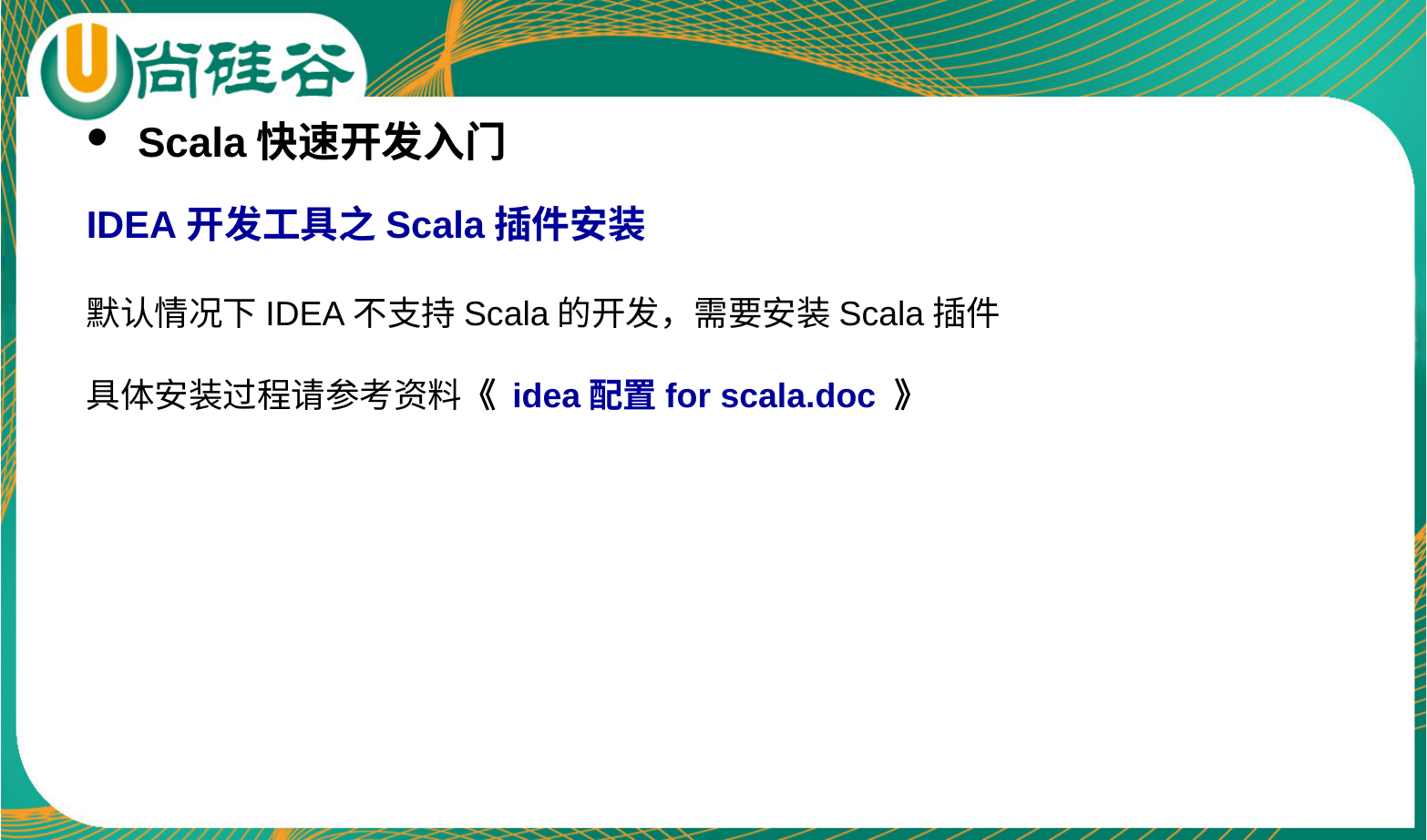

Scala快速开发入门
IDEA开发工具之Scala插件安装

默认情况下IDEA不支持Scala的开发，需要安装Scala插件

具体安装过程请参考资料《 idea配置for scala.doc 》